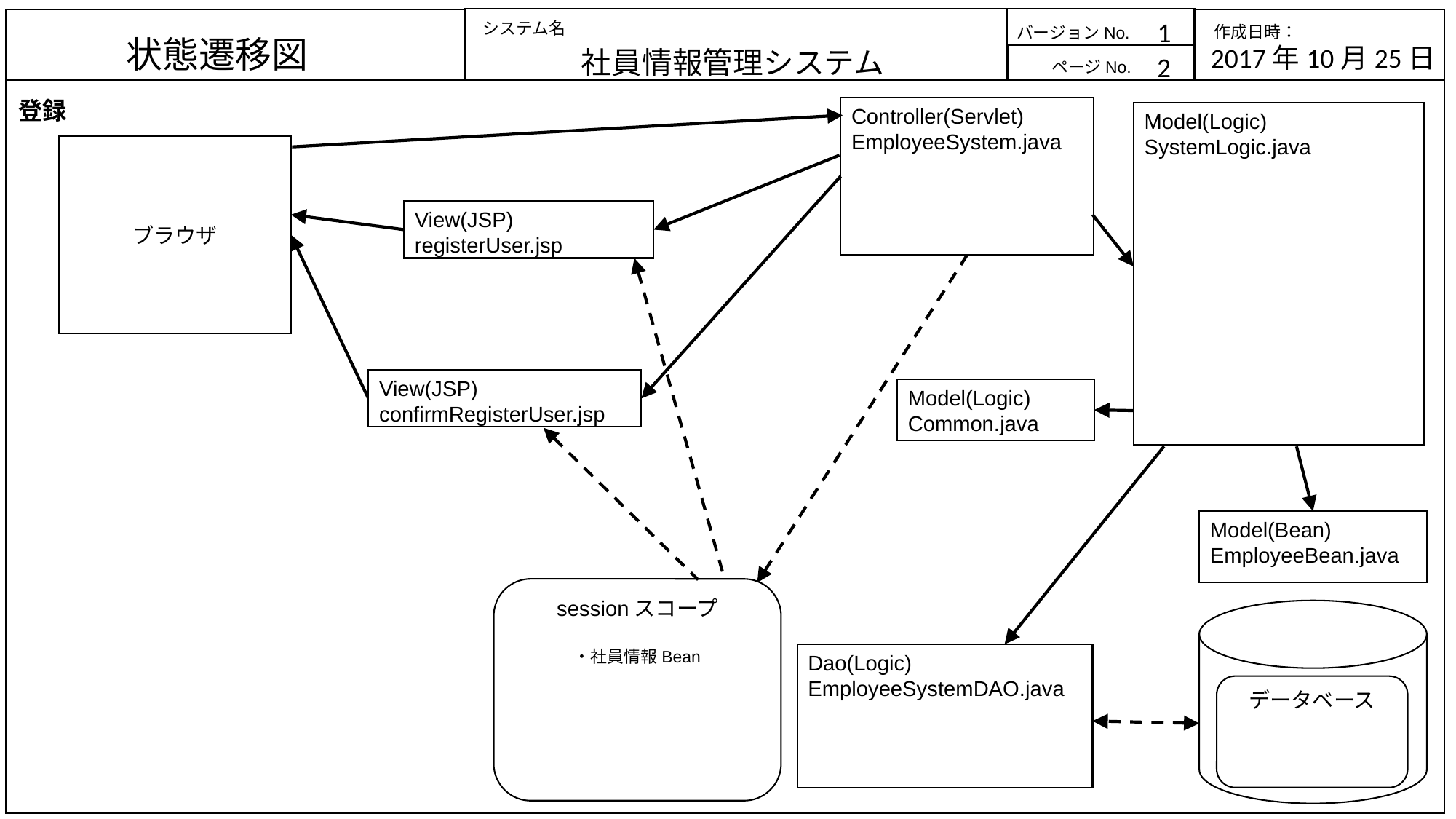

1
システム名
作成日時：
バージョンNo.
状態遷移図
2017年10月25日
社員情報管理システム
2
ページNo.
登録

Controller(Servlet)
EmployeeSystem.java
Model(Logic)
SystemLogic.java
ブラウザ
View(JSP)
registerUser.jsp
View(JSP)
confirmRegisterUser.jsp
Model(Logic)
Common.java
Model(Bean)
EmployeeBean.java
sessionスコープ

・社員情報Bean

Dao(Logic)
EmployeeSystemDAO.java

データベース